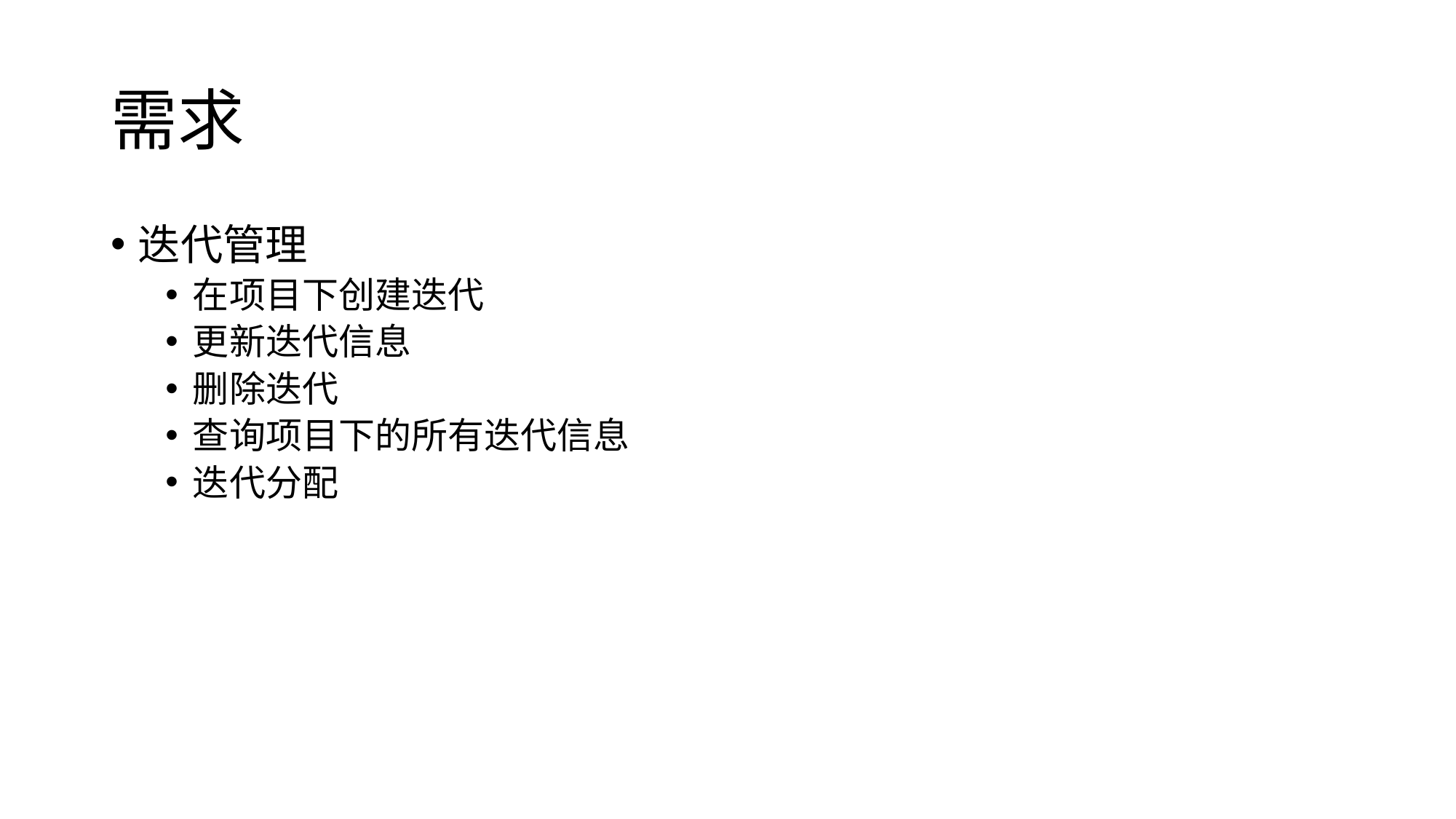

# 需求
迭代管理
在项目下创建迭代
更新迭代信息
删除迭代
查询项目下的所有迭代信息
迭代分配